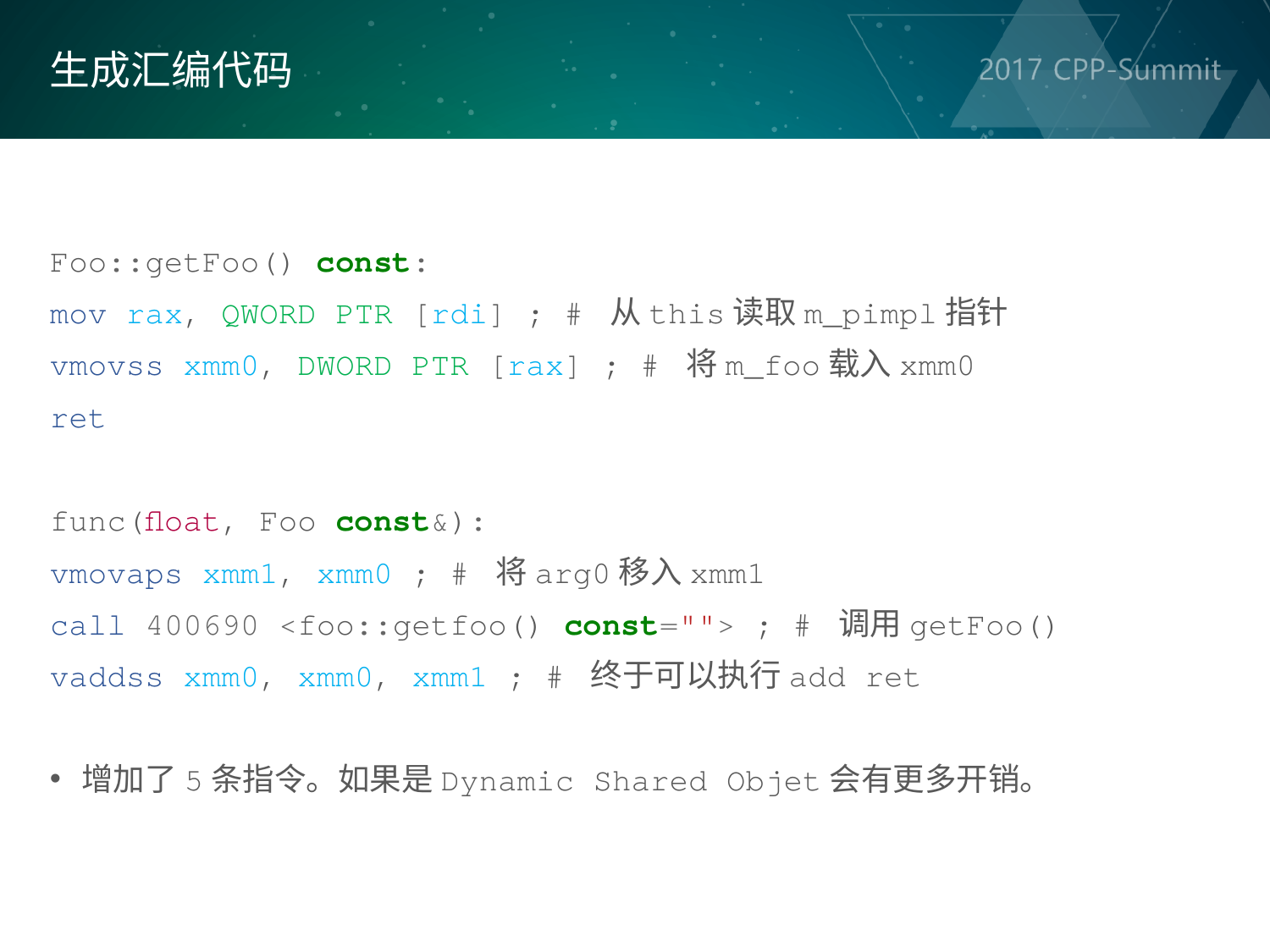

生成汇编代码

Foo::getFoo() const:
mov rax, QWORD PTR [rdi] ; # 从this读取m_pimpl指针
vmovss xmm0, DWORD PTR [rax] ; # 将m_foo载入xmm0
ret

func(float, Foo const&):
vmovaps xmm1, xmm0 ; # 将arg0移入xmm1
call 400690 <foo::getfoo() const=""> ; # 调用getFoo()
vaddss xmm0, xmm0, xmm1 ; # 终于可以执行add ret

增加了5条指令。如果是Dynamic Shared Objet会有更多开销。